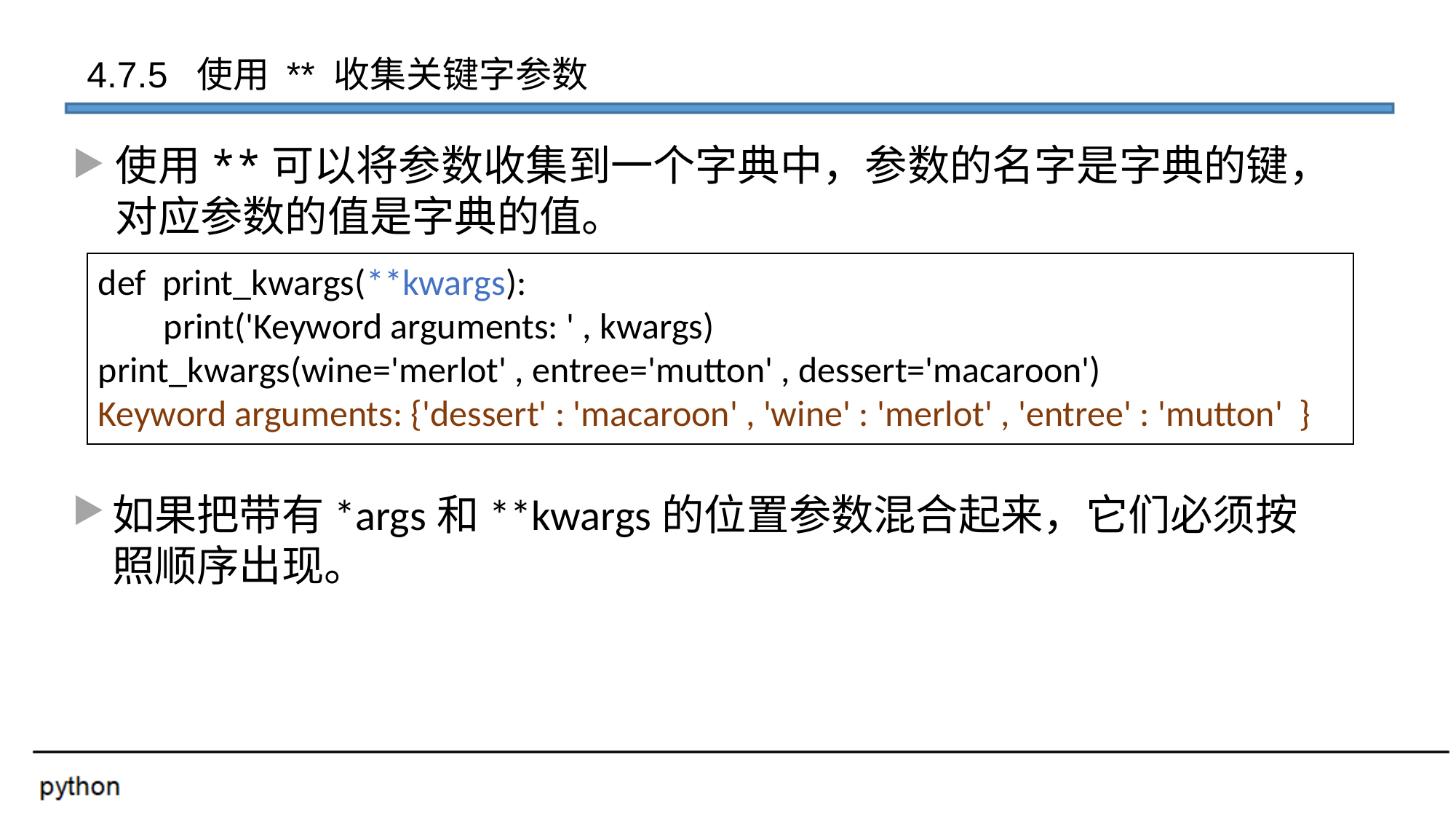

4.7.5  使用 ** 收集关键字参数
使用**可以将参数收集到一个字典中，参数的名字是字典的键，对应参数的值是字典的值。

def  print_kwargs(**kwargs):
        print('Keyword arguments: ' , kwargs)
print_kwargs(wine='merlot' , entree='mutton' , dessert='macaroon')
Keyword arguments: {'dessert' : 'macaroon' , 'wine' : 'merlot' , 'entree' : 'mutton'  }
如果把带有*args和**kwargs的位置参数混合起来，它们必须按照顺序出现。

42